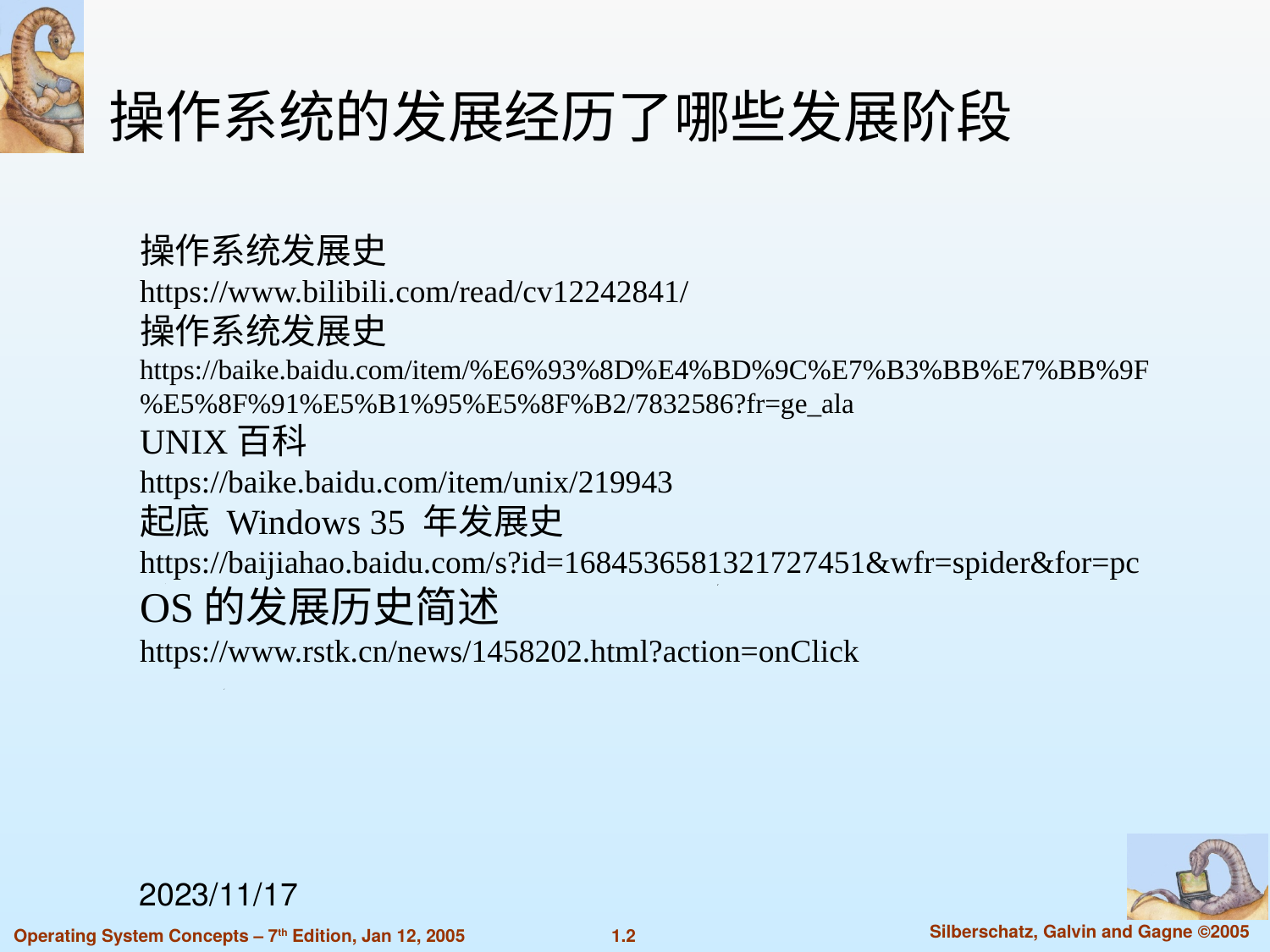

操作系统的发展经历了哪些发展阶段
操作系统发展史
https://www.bilibili.com/read/cv12242841/
操作系统发展史
https://baike.baidu.com/item/%E6%93%8D%E4%BD%9C%E7%B3%BB%E7%BB%9F%E5%8F%91%E5%B1%95%E5%8F%B2/7832586?fr=ge_ala
UNIX百科
https://baike.baidu.com/item/unix/219943
起底 Windows 35 年发展史
https://baijiahao.baidu.com/s?id=1684536581321727451&wfr=spider&for=pc
OS的发展历史简述
https://www.rstk.cn/news/1458202.html?action=onClick

2023/11/17